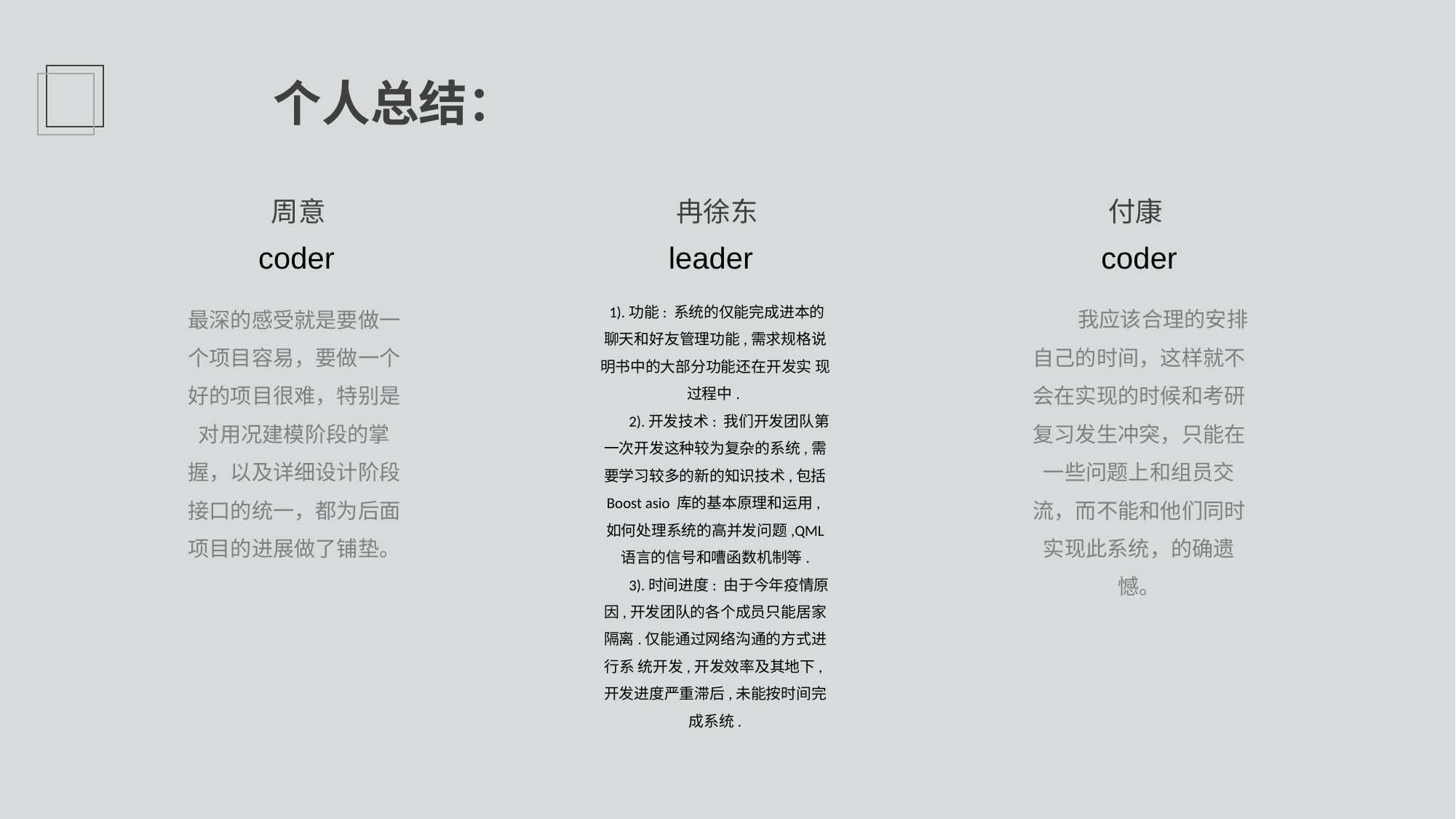

个人总结：
周意
冉徐东
付康
coder
leader
coder
 1).功能: 系统的仅能完成进本的聊天和好友管理功能,需求规格说明书中的大部分功能还在开发实 现过程中.
        2).开发技术: 我们开发团队第一次开发这种较为复杂的系统,需要学习较多的新的知识技术,包括 Boost asio 库的基本原理和运用,如何处理系统的高并发问题,QML 语言的信号和嘈函数机制等.
        3).时间进度: 由于今年疫情原因,开发团队的各个成员只能居家隔离.仅能通过网络沟通的方式进行系 统开发,开发效率及其地下,开发进度严重滞后,未能按时间完成系统.
         我应该合理的安排自己的时间，这样就不会在实现的时候和考研复习发生冲突，只能在一些问题上和组员交流，而不能和他们同时实现此系统，的确遗憾。
最深的感受就是要做一个项目容易，要做一个好的项目很难，特别是对用况建模阶段的掌握，以及详细设计阶段接口的统一，都为后面项目的进展做了铺垫。